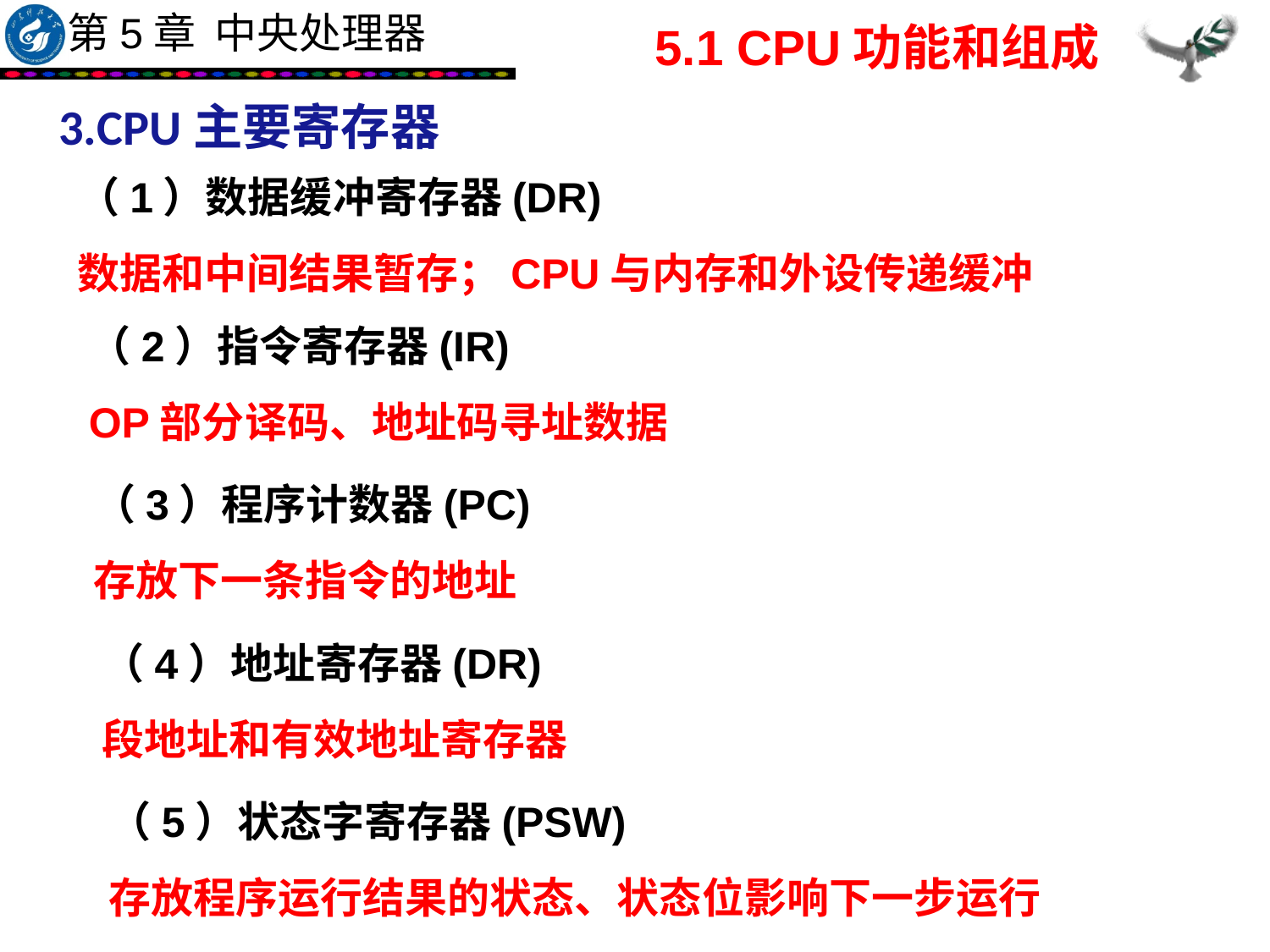

5.1 CPU功能和组成
3.CPU主要寄存器
（1）数据缓冲寄存器(DR)
数据和中间结果暂存；CPU与内存和外设传递缓冲
（2）指令寄存器(IR)
OP部分译码、地址码寻址数据
（3）程序计数器(PC)
存放下一条指令的地址
（4）地址寄存器(DR)
段地址和有效地址寄存器
（5）状态字寄存器(PSW)
存放程序运行结果的状态、状态位影响下一步运行